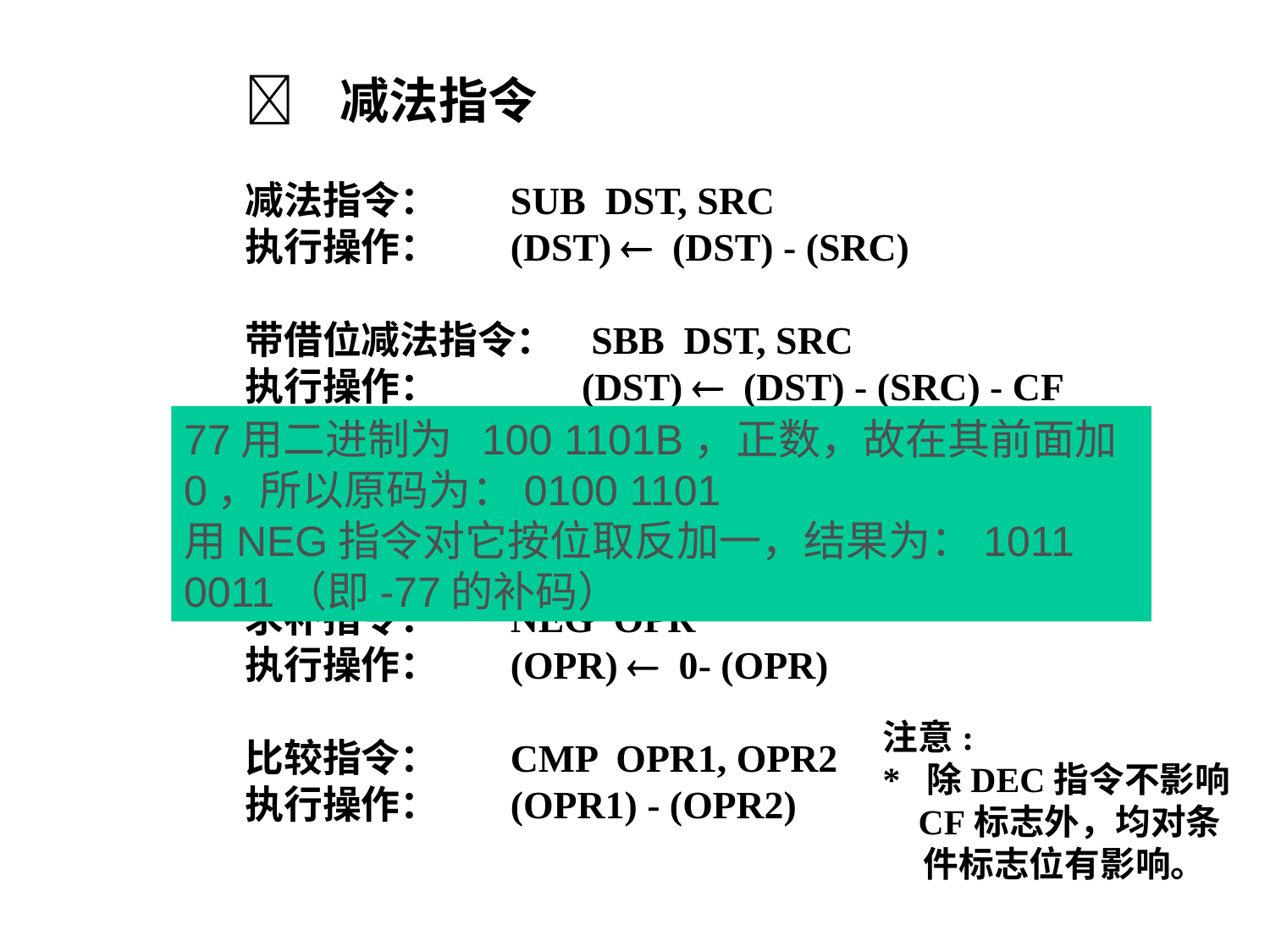

•   减法指令

减法指令：       SUB  DST, SRC
执行操作：       (DST) ←  (DST) - (SRC)

带借位减法指令：   SBB  DST, SRC
执行操作：               (DST) ←  (DST) - (SRC) - CF

减1指令：         DEC  OPR
执行操作：       (OPR) ← (OPR) - 1

求补指令：       NEG  OPR
执行操作：       (OPR) ←  0- (OPR)

比较指令：       CMP  OPR1, OPR2
执行操作：       (OPR1) - (OPR2)
77用二进制为  100 1101B，正数，故在其前面加0，所以原码为：0100 1101
用NEG指令对它按位取反加一，结果为：1011 0011（即-77的补码）
注意:
*  除DEC指令不影响
    CF标志外，均对条
    件标志位有影响。